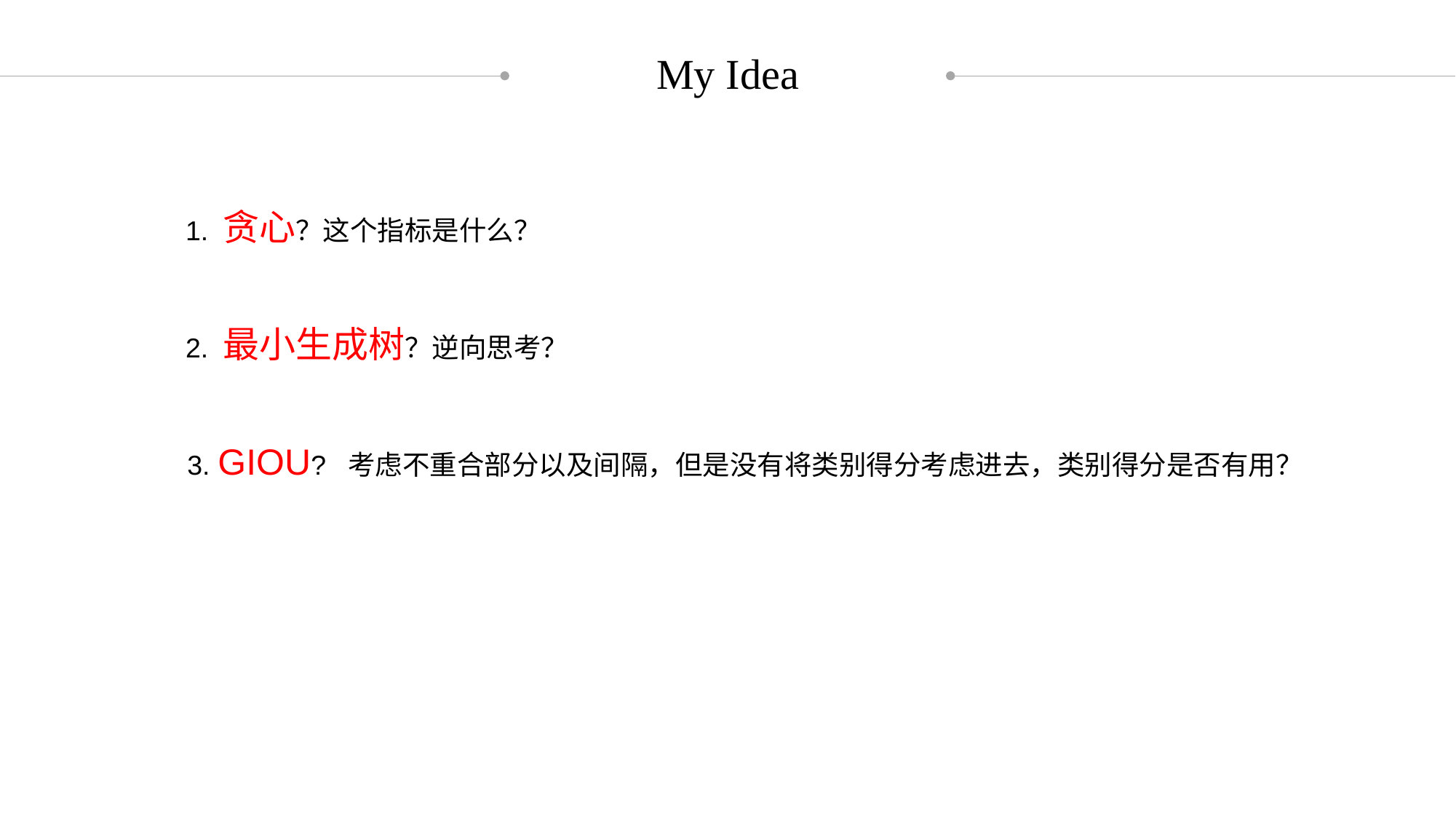

My Idea
1. 贪心？这个指标是什么？
2. 最小生成树？逆向思考？
3. GIOU?  考虑不重合部分以及间隔，但是没有将类别得分考虑进去，类别得分是否有用？